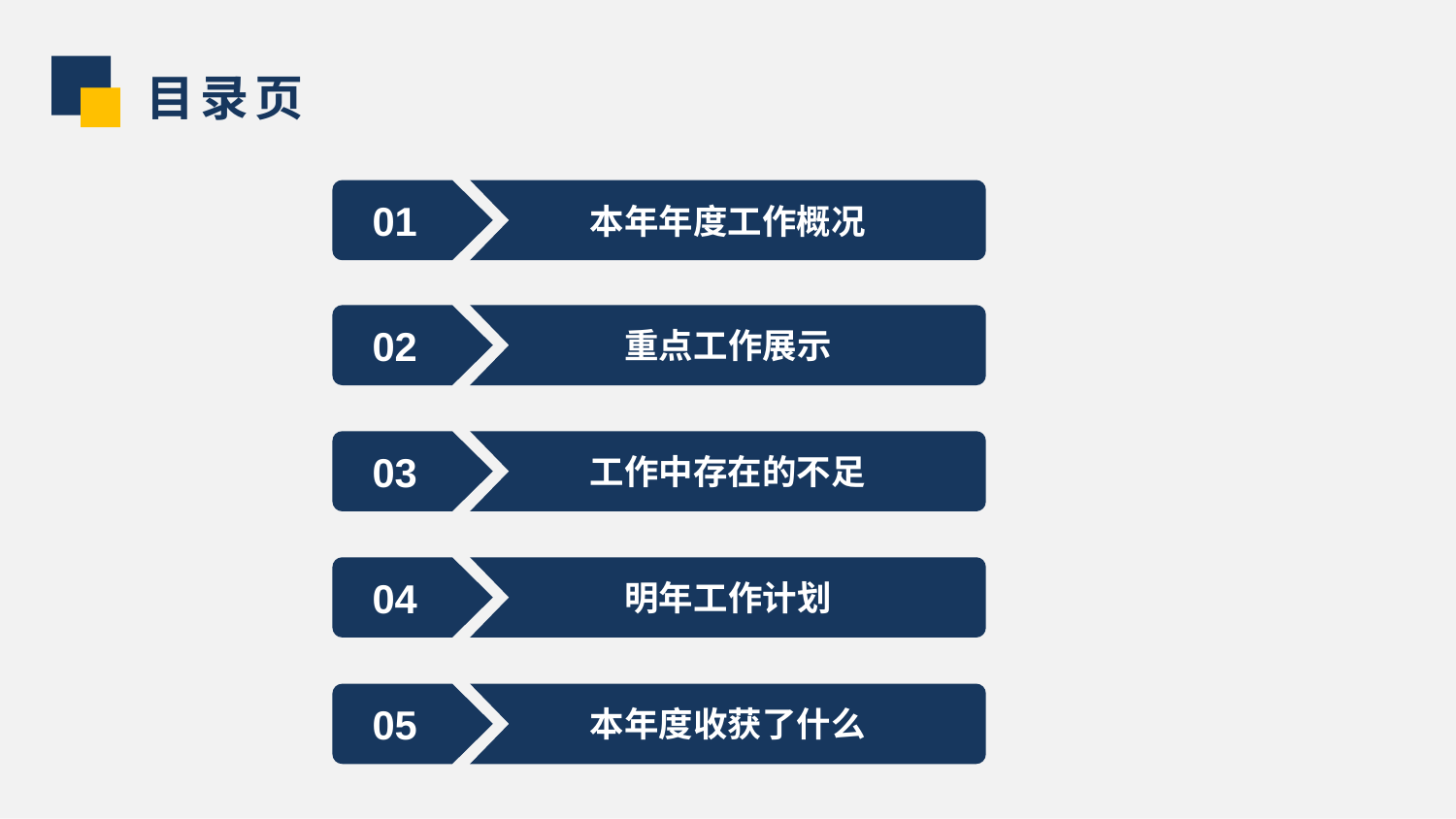

目录页

01
本年年度工作概况
02
重点工作展示
03
工作中存在的不足
04
明年工作计划
05
本年度收获了什么